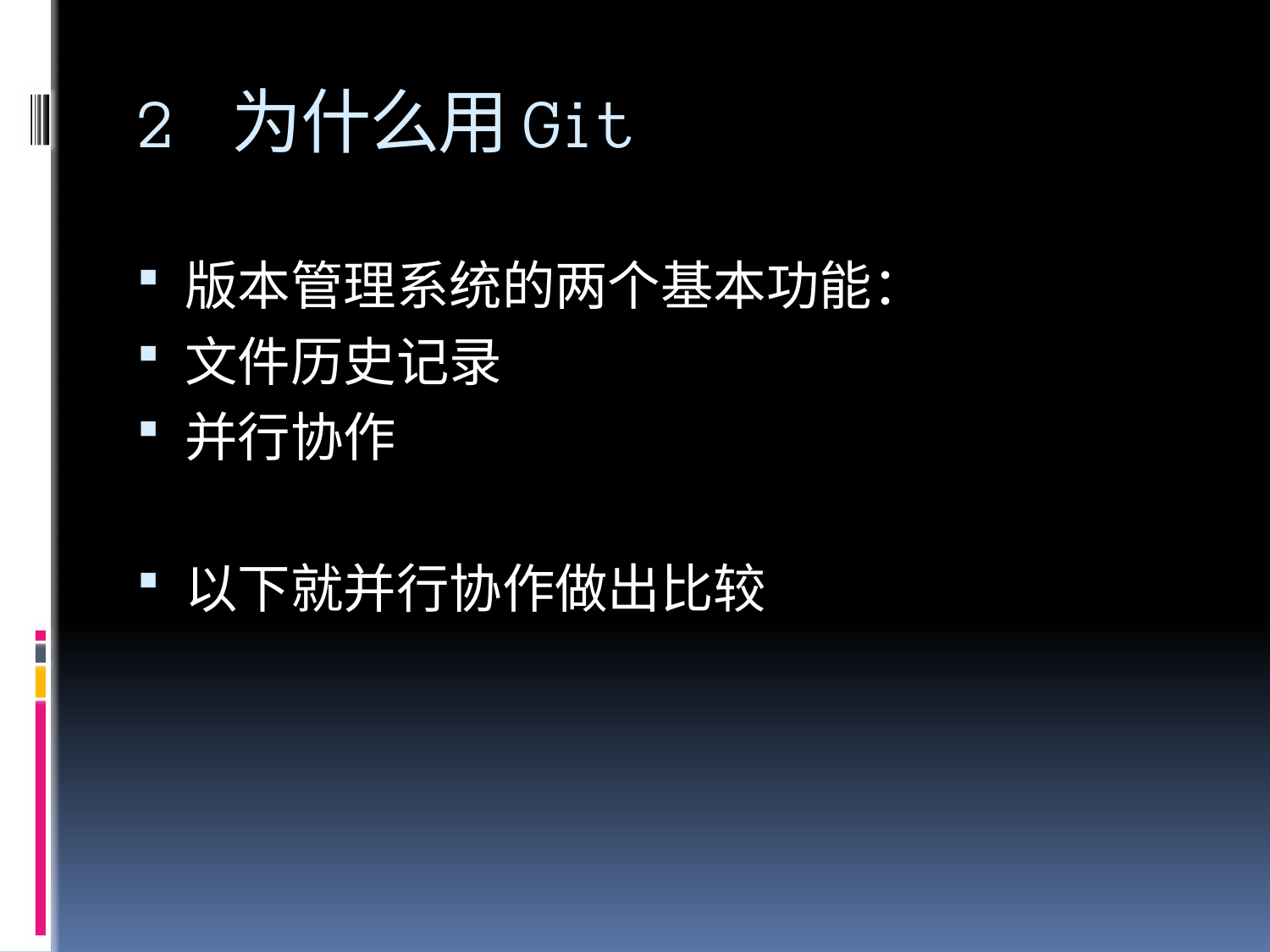

# 2 为什么用Git
版本管理系统的两个基本功能：
文件历史记录
并行协作

以下就并行协作做出比较